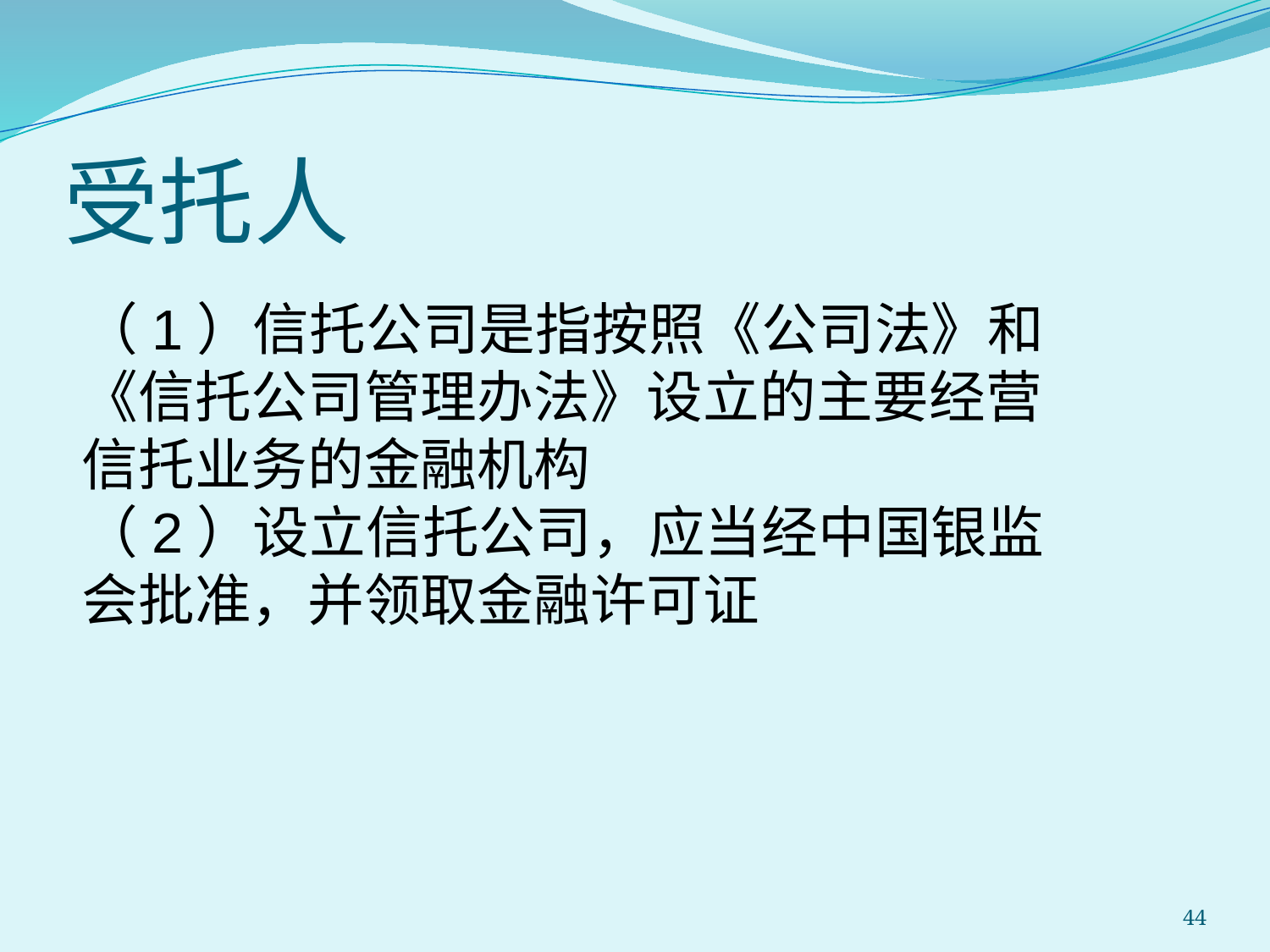

# 受托人
（1）信托公司是指按照《公司法》和《信托公司管理办法》设立的主要经营信托业务的金融机构
（2）设立信托公司，应当经中国银监会批准，并领取金融许可证
44